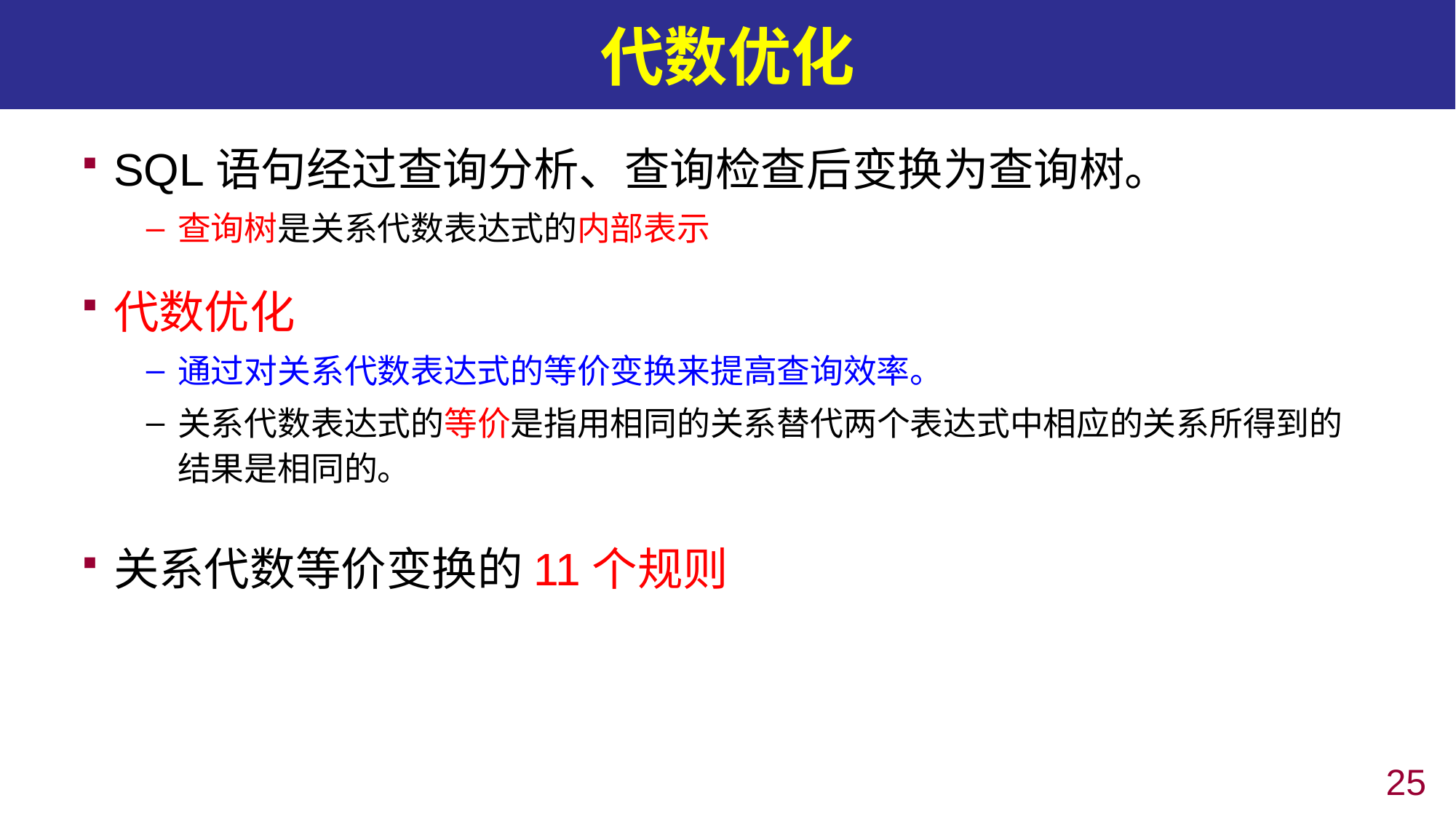

# 代数优化
SQL语句经过查询分析、查询检查后变换为查询树。
查询树是关系代数表达式的内部表示

代数优化
通过对关系代数表达式的等价变换来提高查询效率。
关系代数表达式的等价是指用相同的关系替代两个表达式中相应的关系所得到的结果是相同的。

关系代数等价变换的11个规则
25